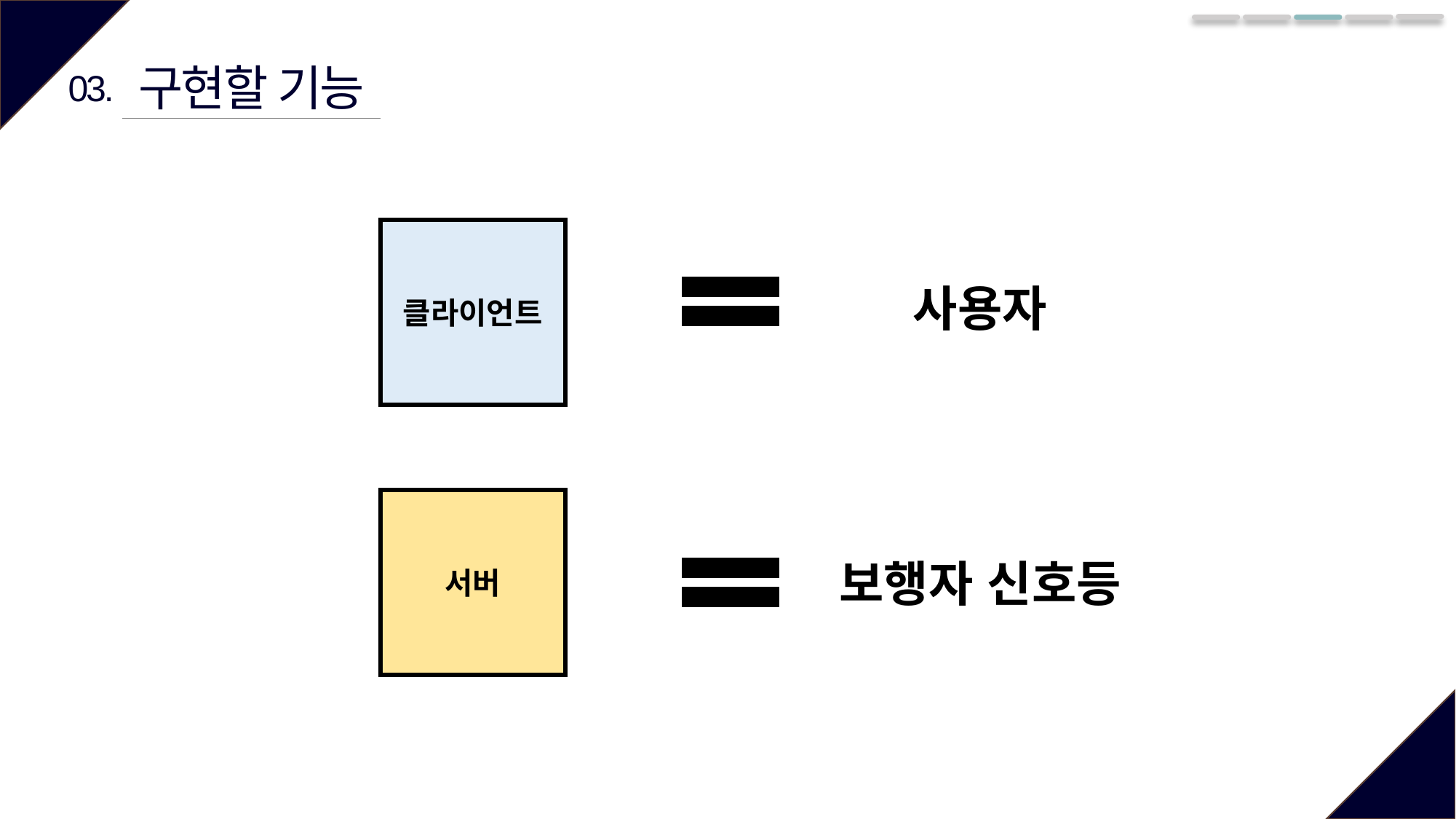

구현할 기능
03.
클라이언트

사용자
서버

보행자 신호등